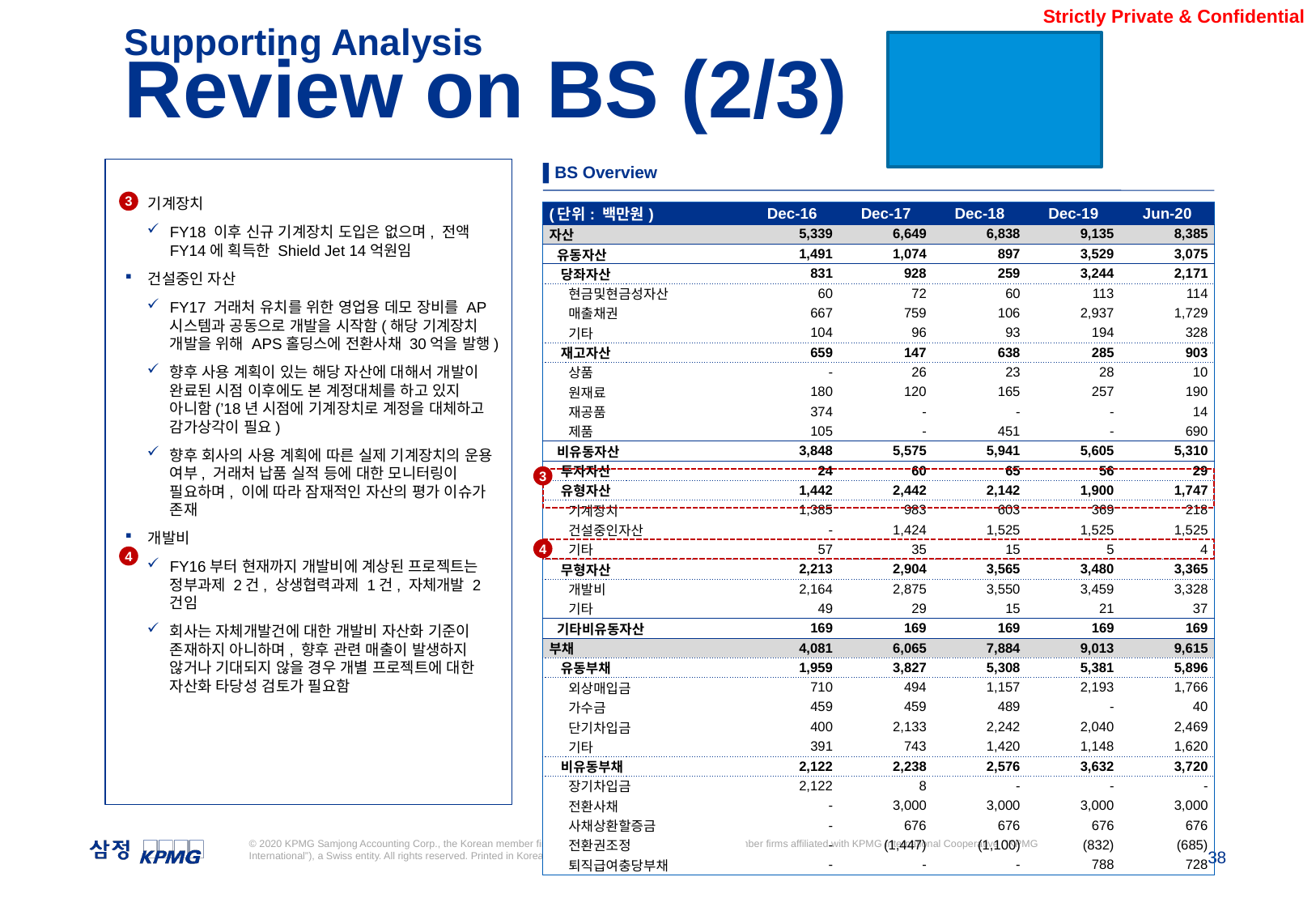

Supporting Analysis

Review on BS (2/3)
▌BS Overview

기계장치
FY18 이후 신규 기계장치 도입은 없으며, 전액 FY14에 획득한 Shield Jet 14억원임
건설중인 자산
FY17 거래처 유치를 위한 영업용 데모 장비를 AP시스템과 공동으로 개발을 시작함(해당 기계장치 개발을 위해 APS홀딩스에 전환사채 30억을 발행)
향후 사용 계획이 있는 해당 자산에 대해서 개발이 완료된 시점 이후에도 본 계정대체를 하고 있지 아니함(’18년 시점에 기계장치로 계정을 대체하고 감가상각이 필요)
향후 회사의 사용 계획에 따른 실제 기계장치의 운용 여부, 거래처 납품 실적 등에 대한 모니터링이 필요하며, 이에 따라 잠재적인 자산의 평가 이슈가 존재
개발비
FY16부터 현재까지 개발비에 계상된 프로젝트는 정부과제 2건, 상생협력과제 1건, 자체개발 2건임
회사는 자체개발건에 대한 개발비 자산화 기준이 존재하지 아니하며, 향후 관련 매출이 발생하지 않거나 기대되지 않을 경우 개별 프로젝트에 대한 자산화 타당성 검토가 필요함

3
| (단위: 백만원) | Dec-16 | Dec-17 | Dec-18 | Dec-19 | Jun-20 |
| --- | --- | --- | --- | --- | --- |
| 자산 | 5,339 | 6,649 | 6,838 | 9,135 | 8,385 |
| 유동자산 | 1,491 | 1,074 | 897 | 3,529 | 3,075 |
| 당좌자산 | 831 | 928 | 259 | 3,244 | 2,171 |
| 현금및현금성자산 | 60 | 72 | 60 | 113 | 114 |
| 매출채권 | 667 | 759 | 106 | 2,937 | 1,729 |
| 기타 | 104 | 96 | 93 | 194 | 328 |
| 재고자산 | 659 | 147 | 638 | 285 | 903 |
| 상품 | - | 26 | 23 | 28 | 10 |
| 원재료 | 180 | 120 | 165 | 257 | 190 |
| 재공품 | 374 | - | - | - | 14 |
| 제품 | 105 | - | 451 | - | 690 |
| 비유동자산 | 3,848 | 5,575 | 5,941 | 5,605 | 5,310 |
| 투자자산 | 24 | 60 | 65 | 56 | 29 |
| 유형자산 | 1,442 | 2,442 | 2,142 | 1,900 | 1,747 |
| 기계장치 | 1,385 | 983 | 603 | 369 | 218 |
| 건설중인자산 | - | 1,424 | 1,525 | 1,525 | 1,525 |
| 기타 | 57 | 35 | 15 | 5 | 4 |
| 무형자산 | 2,213 | 2,904 | 3,565 | 3,480 | 3,365 |
| 개발비 | 2,164 | 2,875 | 3,550 | 3,459 | 3,328 |
| 기타 | 49 | 29 | 15 | 21 | 37 |
| 기타비유동자산 | 169 | 169 | 169 | 169 | 169 |
| 부채 | 4,081 | 6,065 | 7,884 | 9,013 | 9,615 |
| 유동부채 | 1,959 | 3,827 | 5,308 | 5,381 | 5,896 |
| 외상매입금 | 710 | 494 | 1,157 | 2,193 | 1,766 |
| 가수금 | 459 | 459 | 489 | - | 40 |
| 단기차입금 | 400 | 2,133 | 2,242 | 2,040 | 2,469 |
| 기타 | 391 | 743 | 1,420 | 1,148 | 1,620 |
| 비유동부채 | 2,122 | 2,238 | 2,576 | 3,632 | 3,720 |
| 장기차입금 | 2,122 | 8 | - | - | - |
| 전환사채 | - | 3,000 | 3,000 | 3,000 | 3,000 |
| 사채상환할증금 | - | 676 | 676 | 676 | 676 |
| 전환권조정 | - | (1,447) | (1,100) | (832) | (685) |
| 퇴직급여충당부채 | - | - | - | 788 | 728 |
3

4

4